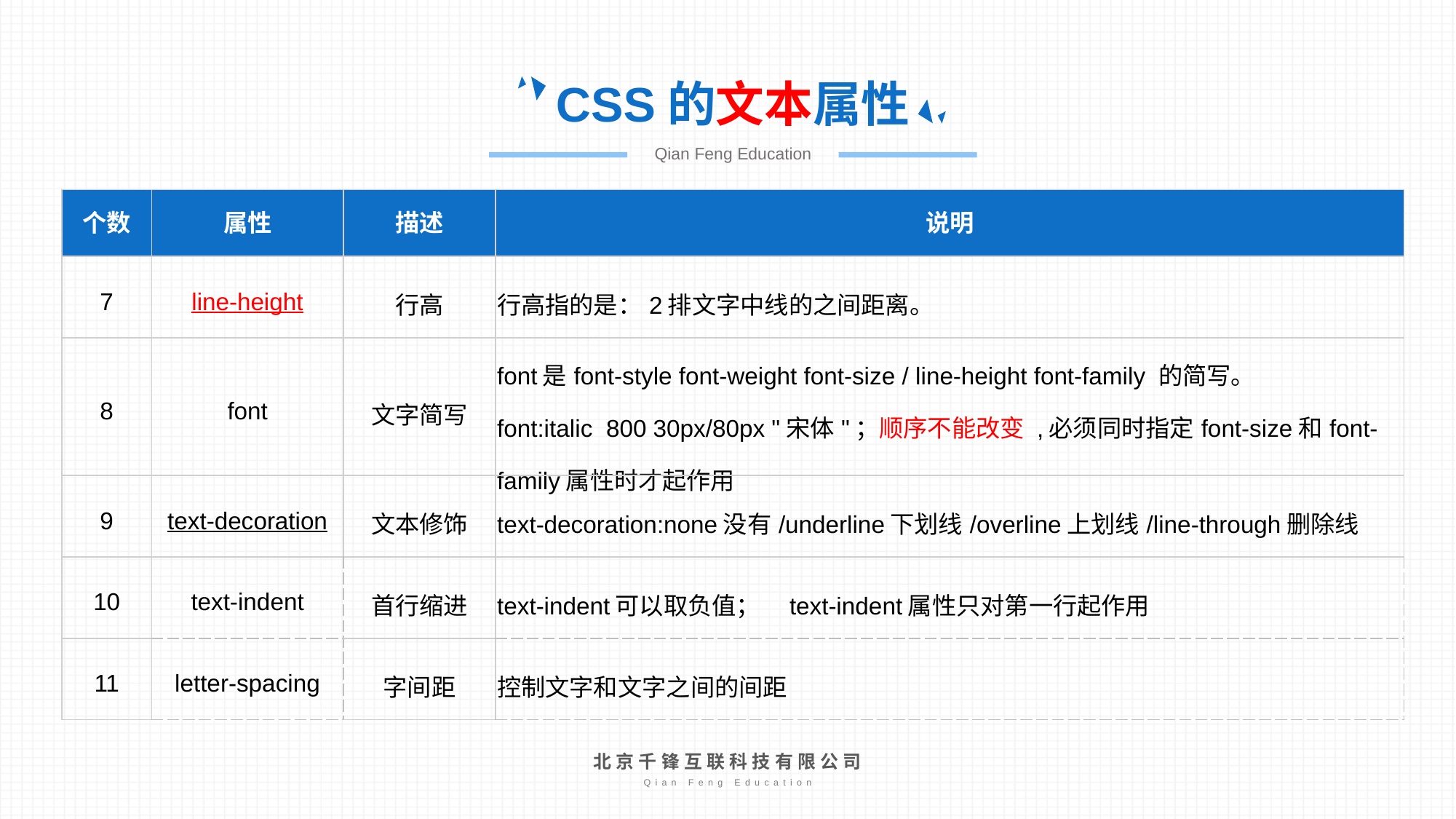

CSS的文本属性

Qian Feng Education

| 个数 | 属性 | 描述 | 说明 |
| --- | --- | --- | --- |
| 7 | line-height | 行高 | 行高指的是：2排文字中线的之间距离。 |
| 8 | font | 文字简写 | font是font-style font-weight font-size / line-height font-family 的简写。 font:italic 800 30px/80px "宋体"；顺序不能改变 ,必须同时指定font-size和font-family属性时才起作用 |
| 9 | text-decoration | 文本修饰 | text-decoration:none没有/underline下划线/overline上划线/line-through删除线 |
| 10 | text-indent | 首行缩进 | text-indent可以取负值； text-indent属性只对第一行起作用 |
| 11 | letter-spacing | 字间距 | 控制文字和文字之间的间距 |
北京千锋互联科技有限公司
Qian Feng Education